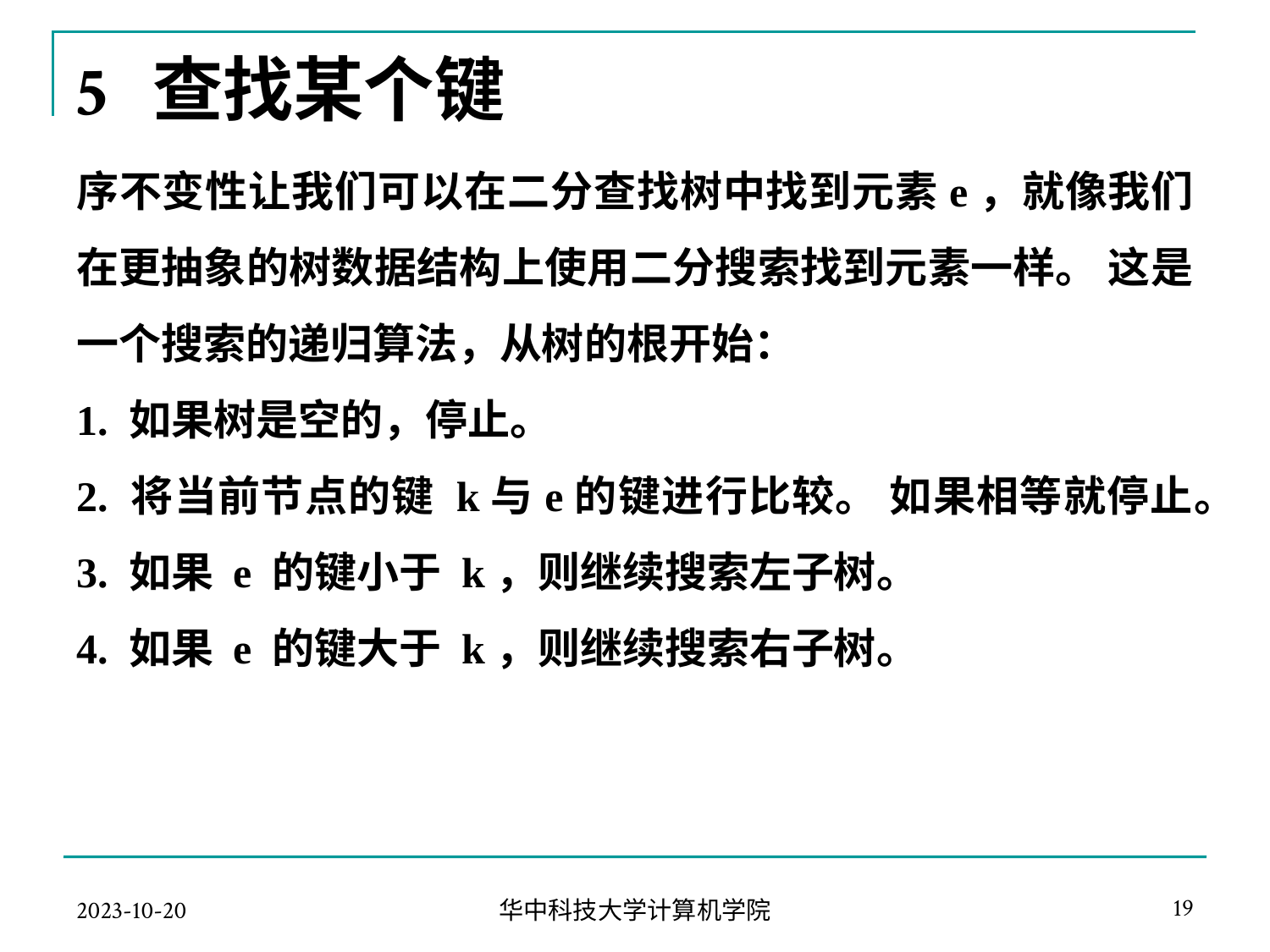

# 5  查找某个键
序不变性让我们可以在二分查找树中找到元素e，就像我们在更抽象的树数据结构上使用二分搜索找到元素一样。 这是一个搜索的递归算法，从树的根开始：
1. 如果树是空的，停止。
2. 将当前节点的键 k与e的键进行比较。 如果相等就停止。
3. 如果 e 的键小于 k，则继续搜索左子树。
4. 如果 e 的键大于 k，则继续搜索右子树。
2023-10-20
19
华中科技大学计算机学院